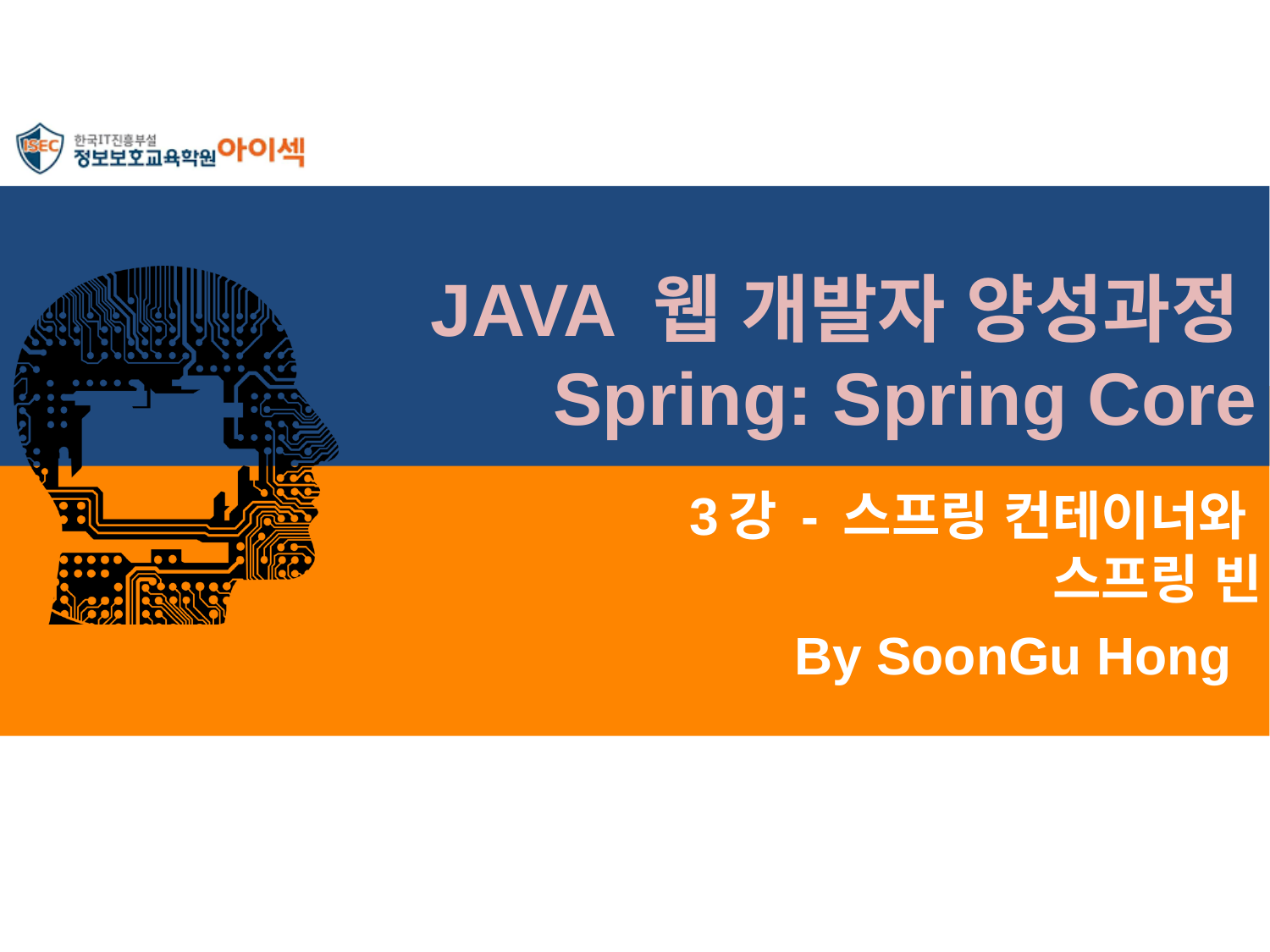

JAVA 웹 개발자 양성과정Spring: Spring Core
# 3강 - 스프링 컨테이너와 스프링 빈
By SoonGu Hong